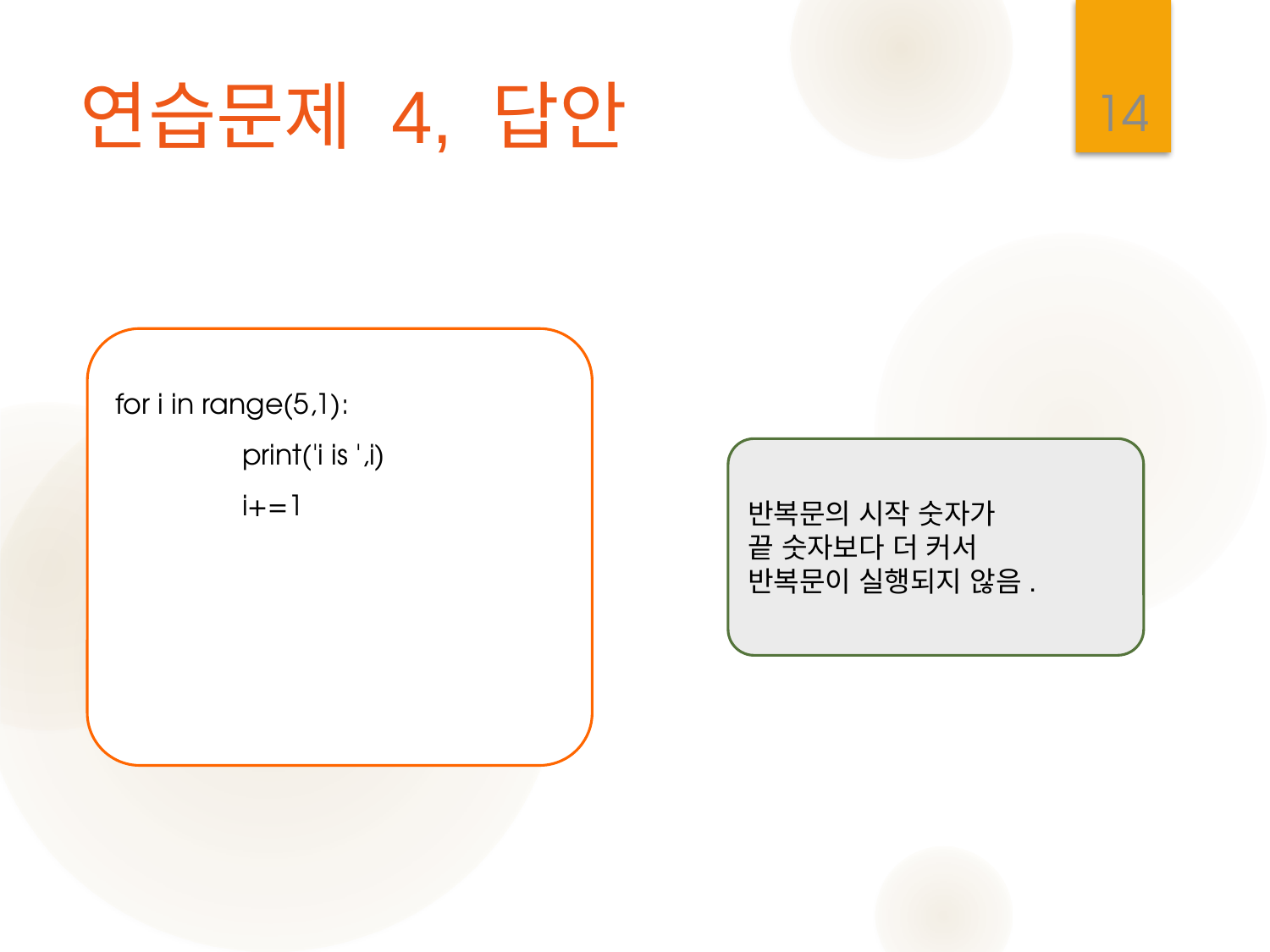

14
# 연습문제 4, 답안
for i in range(5,1):
	print('i is ',i)
	i+=1

반복문의 시작 숫자가
끝 숫자보다 더 커서
반복문이 실행되지 않음.